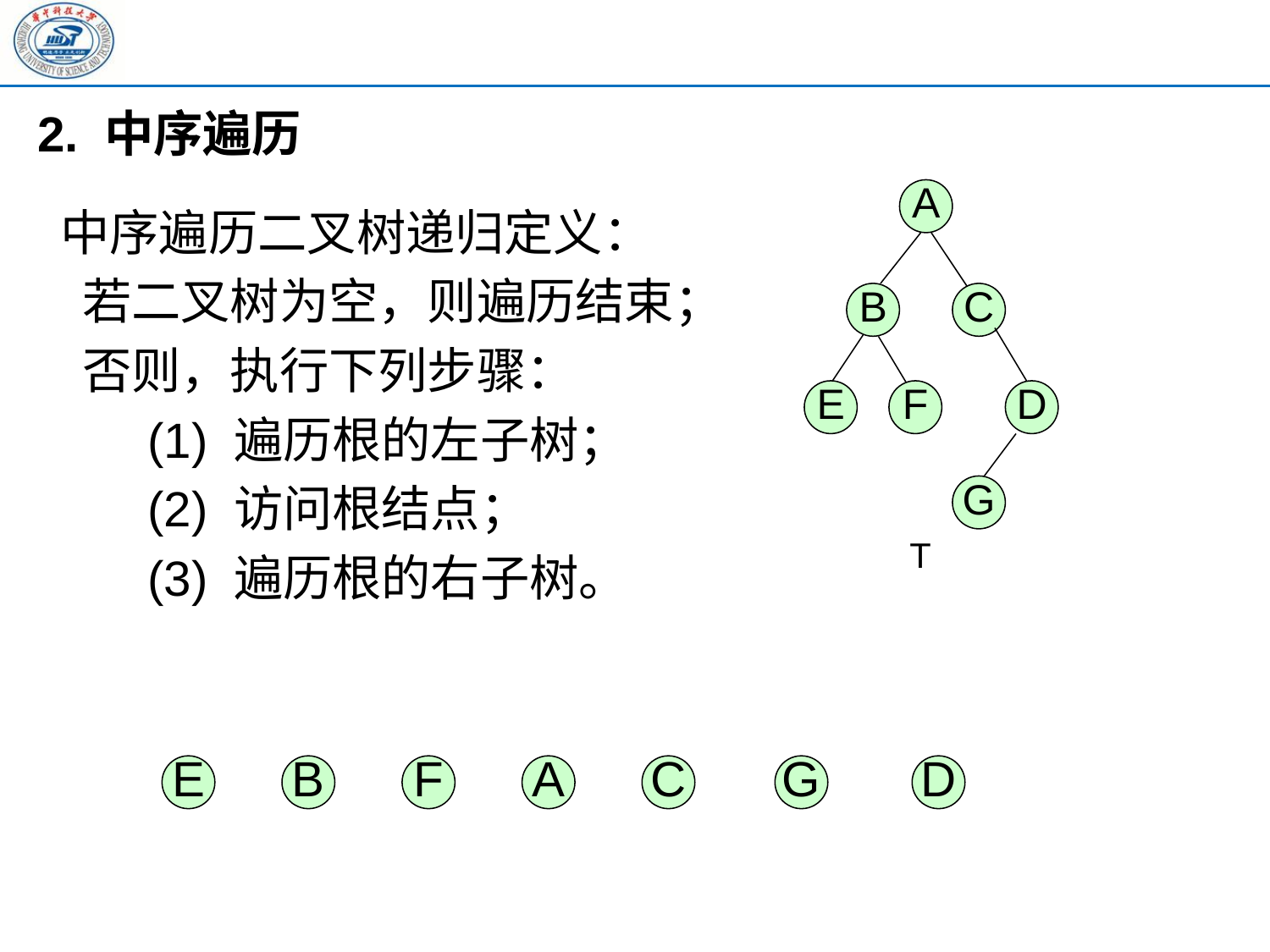

2. 中序遍历

 中序遍历二叉树递归定义：
   若二叉树为空，则遍历结束；
   否则，执行下列步骤：
        (1) 遍历根的左子树；
        (2) 访问根结点；
        (3) 遍历根的右子树。

A

B
C

E
F
D

G
T
E
B
F
A
C
G
D